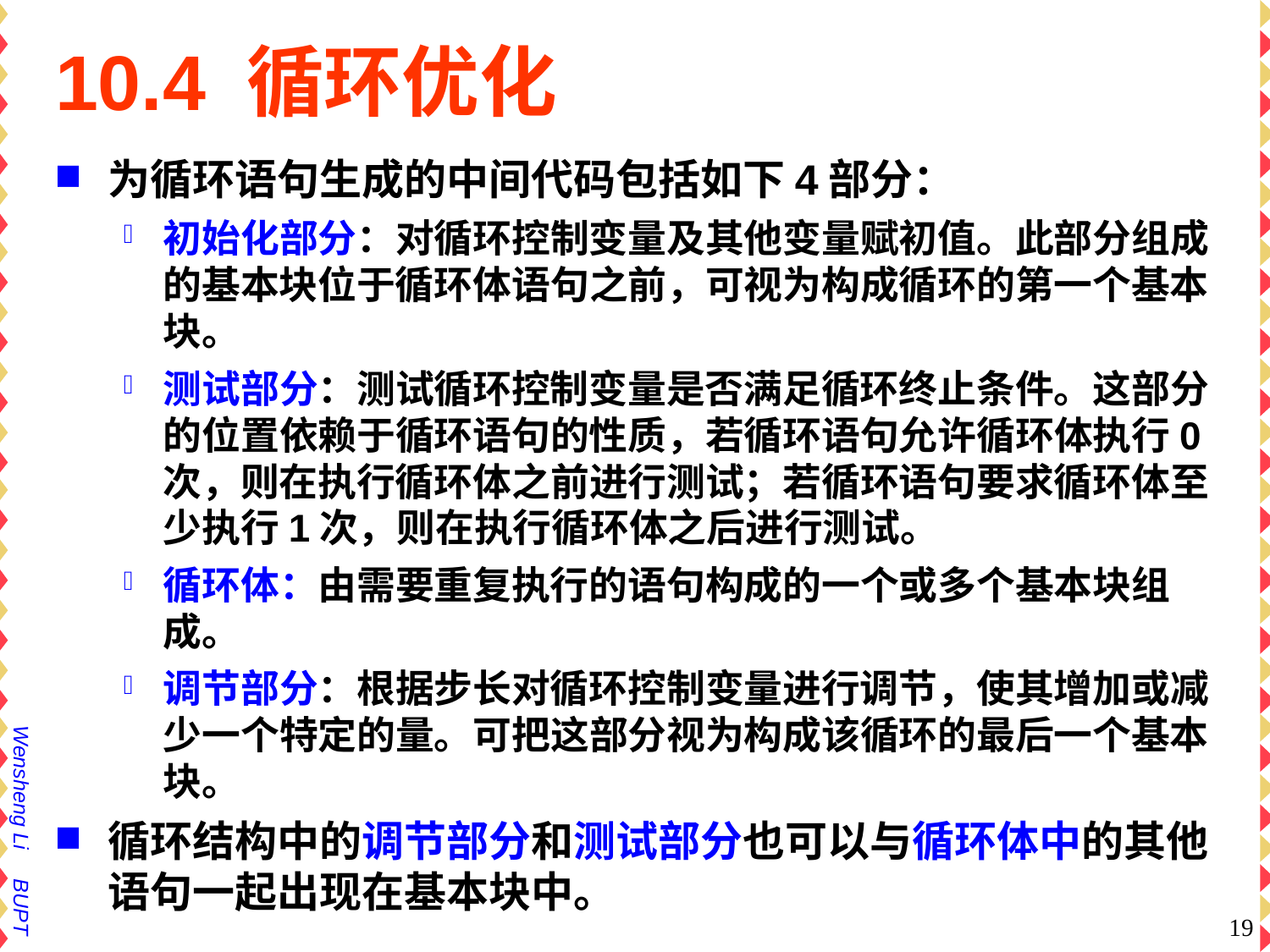

# 10.4 循环优化
为循环语句生成的中间代码包括如下4部分：
初始化部分：对循环控制变量及其他变量赋初值。此部分组成的基本块位于循环体语句之前，可视为构成循环的第一个基本块。
测试部分：测试循环控制变量是否满足循环终止条件。这部分的位置依赖于循环语句的性质，若循环语句允许循环体执行0次，则在执行循环体之前进行测试；若循环语句要求循环体至少执行1次，则在执行循环体之后进行测试。
循环体：由需要重复执行的语句构成的一个或多个基本块组成。
调节部分：根据步长对循环控制变量进行调节，使其增加或减少一个特定的量。可把这部分视为构成该循环的最后一个基本块。
循环结构中的调节部分和测试部分也可以与循环体中的其他语句一起出现在基本块中。
19